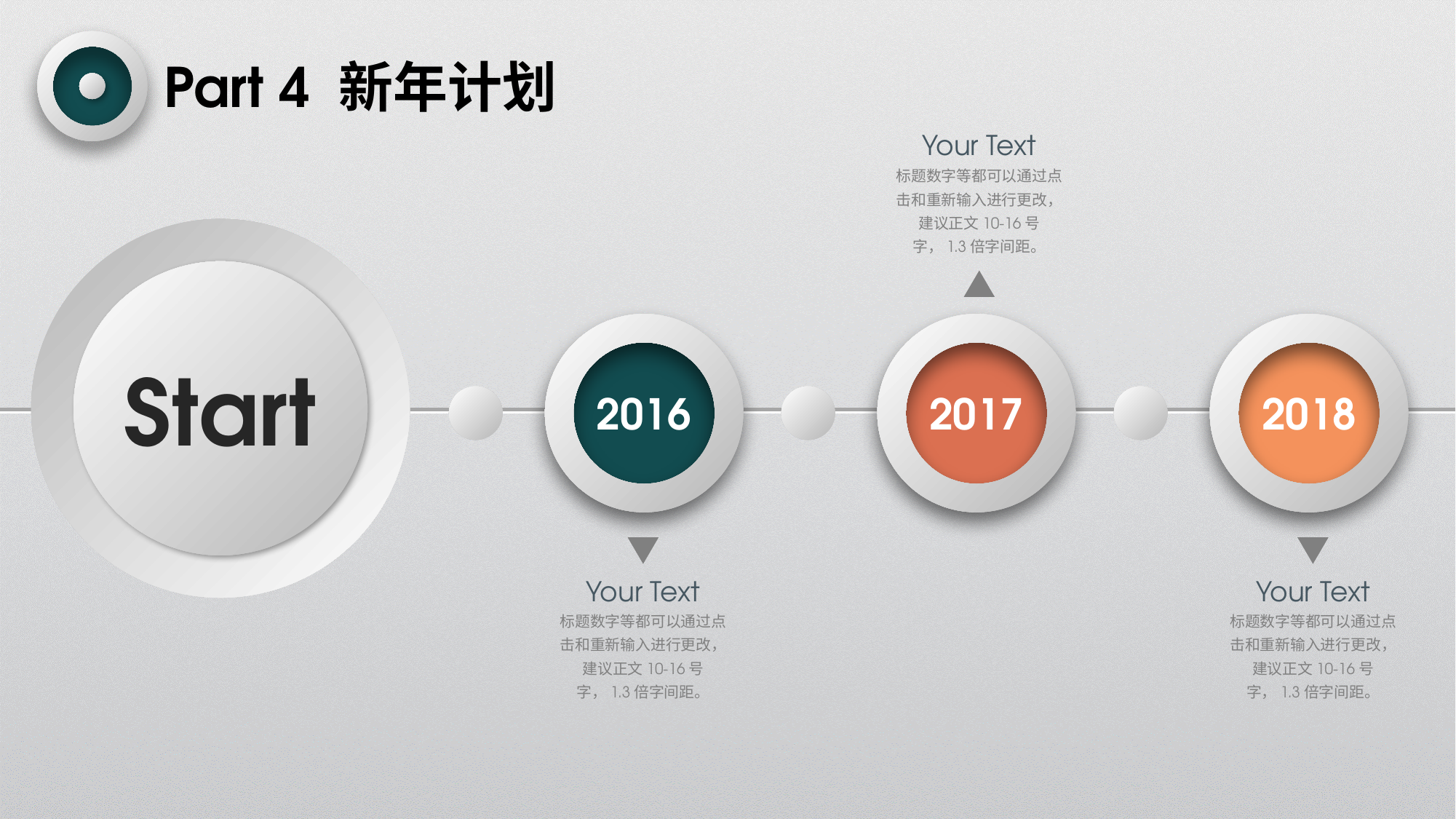

Part 4 新年计划
Your Text
标题数字等都可以通过点击和重新输入进行更改，建议正文10-16号字，1.3倍字间距。

Start

2016
2017
2018

Your Text
Your Text
标题数字等都可以通过点击和重新输入进行更改，建议正文10-16号字，1.3倍字间距。
标题数字等都可以通过点击和重新输入进行更改，建议正文10-16号字，1.3倍字间距。